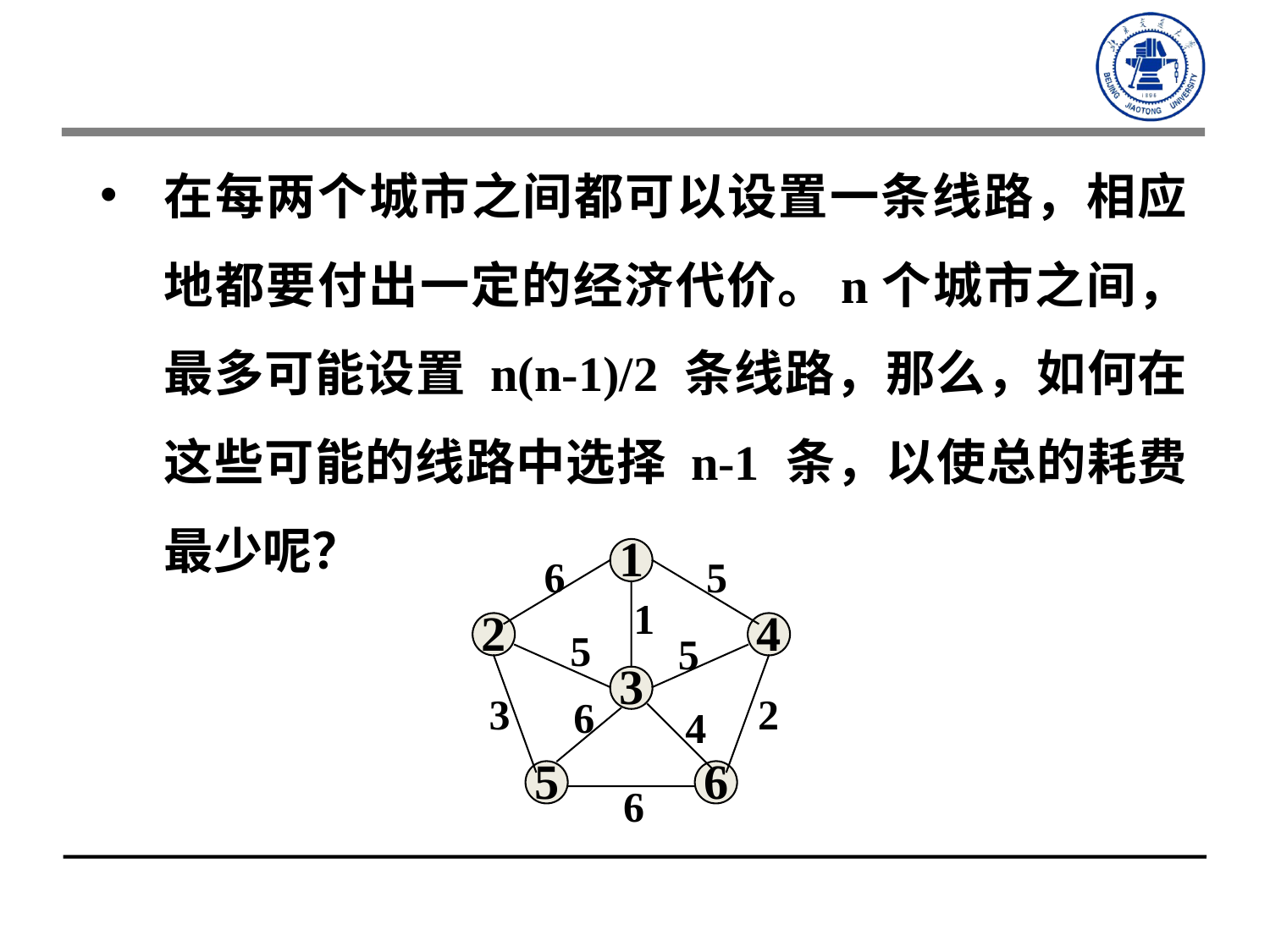

在每两个城市之间都可以设置一条线路，相应地都要付出一定的经济代价。n个城市之间，最多可能设置 n(n-1)/2 条线路，那么，如何在这些可能的线路中选择 n-1 条，以使总的耗费最少呢？
1
6
5

1
2
4
5
5

3
3
2
6
4

5
6
6